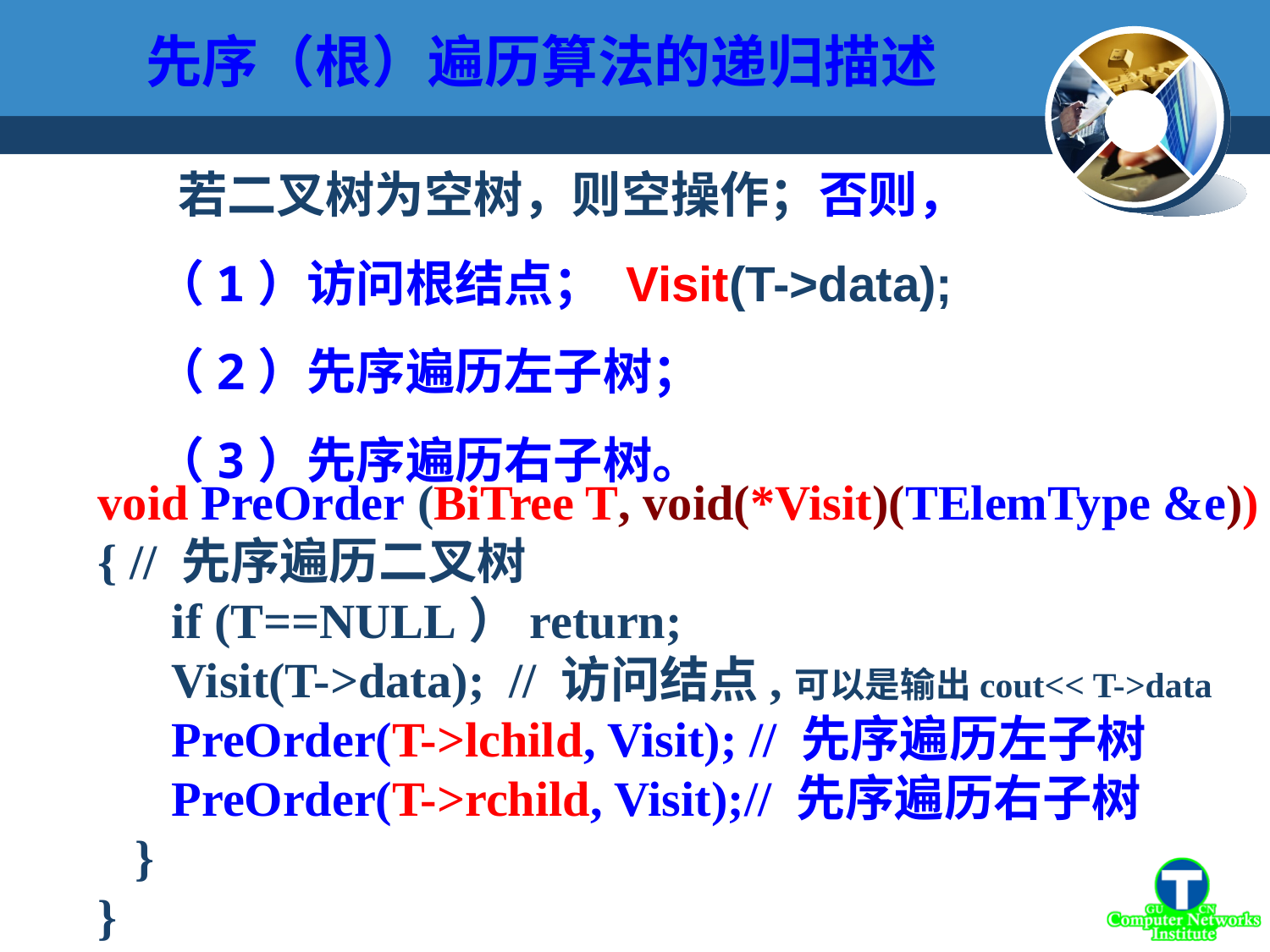

先序（根）遍历算法的递归描述
 若二叉树为空树，则空操作；否则，
（1）访问根结点； Visit(T->data);
（2）先序遍历左子树；
（3）先序遍历右子树。
void PreOrder (BiTree T, void(*Visit)(TElemType &e))
{ // 先序遍历二叉树
      if (T==NULL）return;
      Visit(T->data);  // 访问结点,可以是输出cout<< T->data
      PreOrder(T->lchild, Visit); // 先序遍历左子树
      PreOrder(T->rchild, Visit);// 先序遍历右子树
   }
}
61